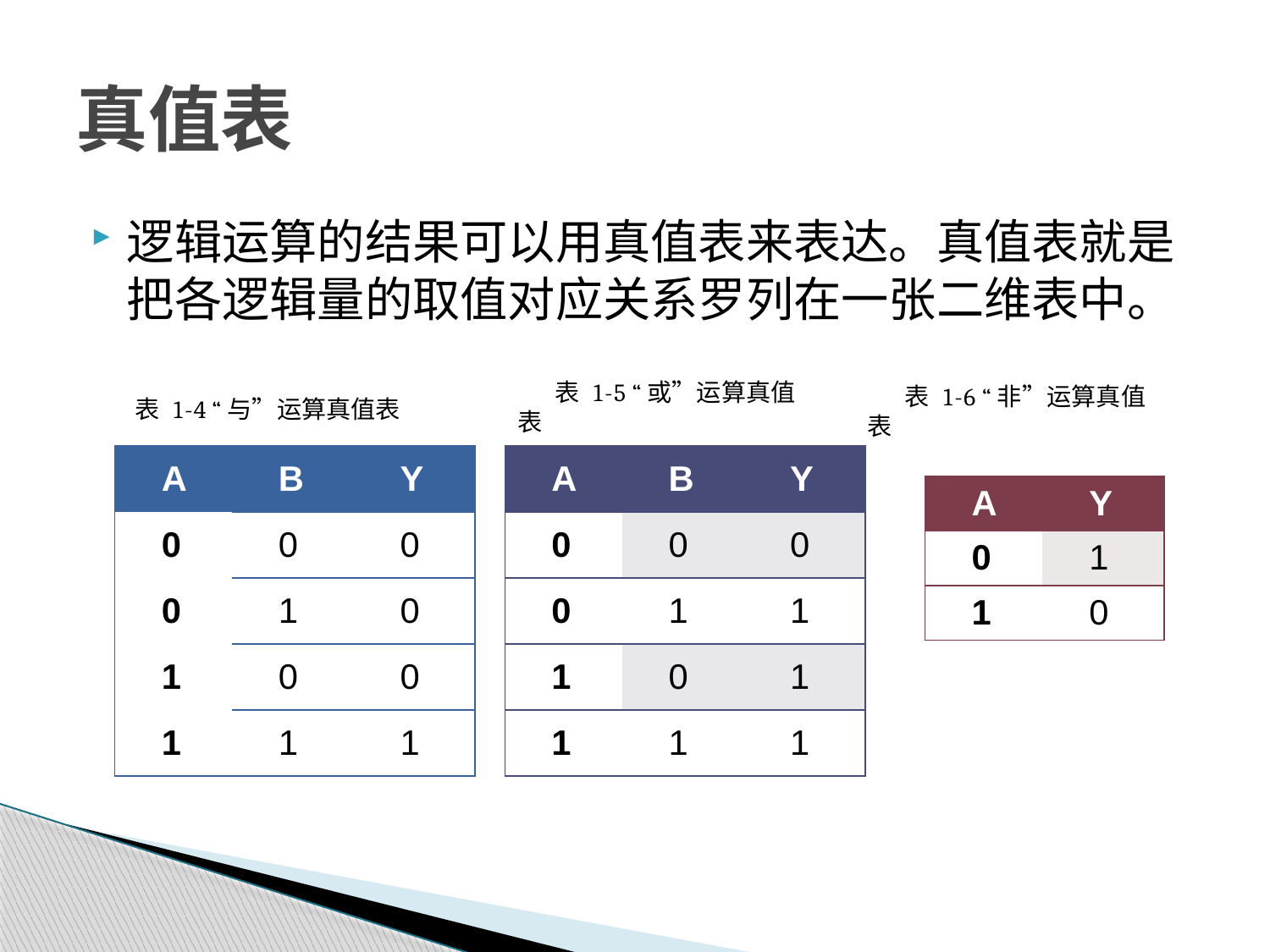

# 真值表
逻辑运算的结果可以用真值表来表达。真值表就是把各逻辑量的取值对应关系罗列在一张二维表中。

表 1-5 “或”运算真值表
表 1-4 “与”运算真值表
表 1-6 “非”运算真值表
| A | B | Y |
| --- | --- | --- |
| 0 | 0 | 0 |
| 0 | 1 | 1 |
| 1 | 0 | 1 |
| 1 | 1 | 1 |
| A | B | Y |
| --- | --- | --- |
| 0 | 0 | 0 |
| 0 | 1 | 0 |
| 1 | 0 | 0 |
| 1 | 1 | 1 |
| A | Y |
| --- | --- |
| 0 | 1 |
| 1 | 0 |